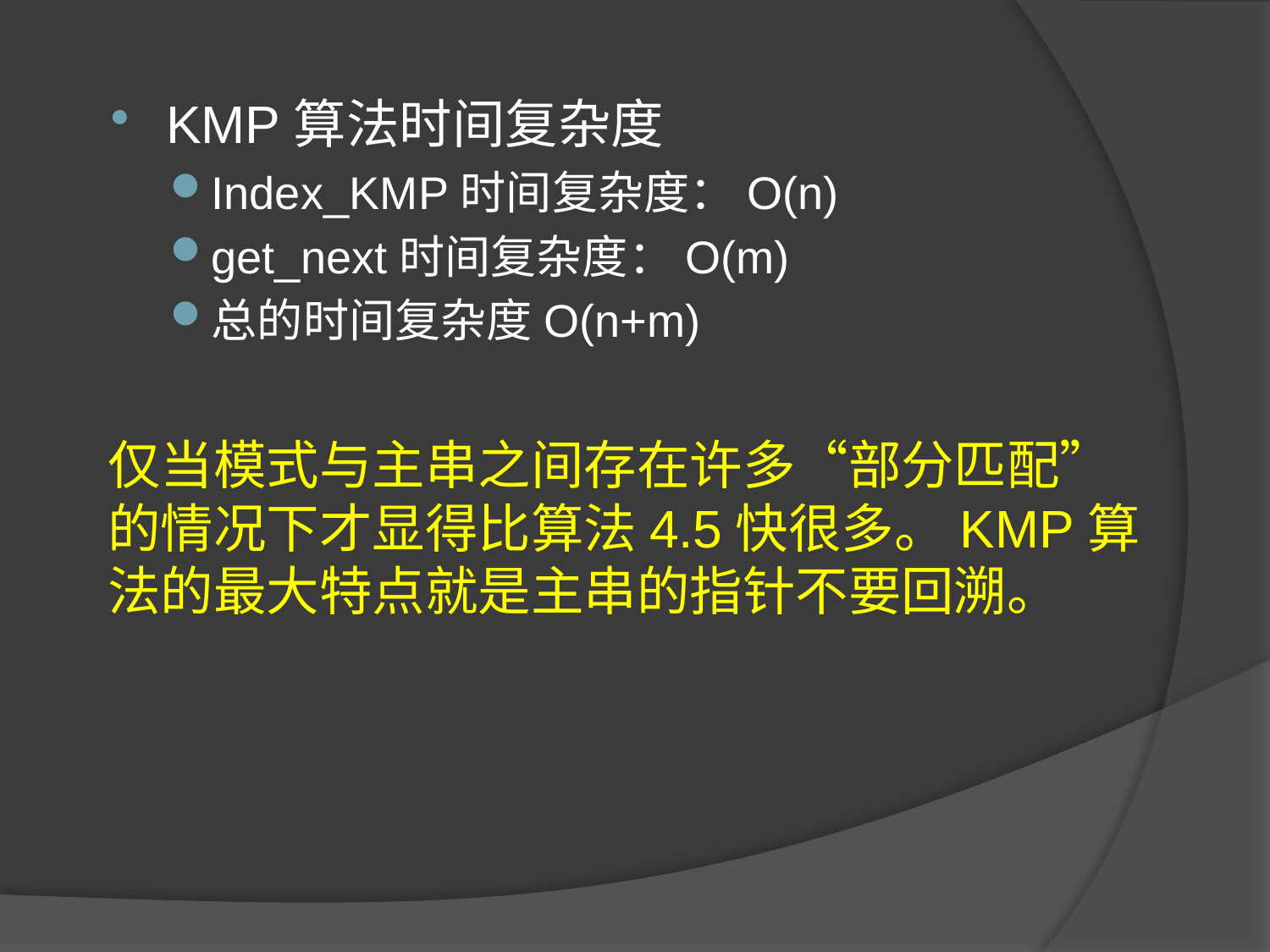

# KMP算法时间复杂度
Index_KMP时间复杂度：O(n)
get_next时间复杂度：O(m)
总的时间复杂度O(n+m)

仅当模式与主串之间存在许多“部分匹配”的情况下才显得比算法4.5快很多。KMP算法的最大特点就是主串的指针不要回溯。